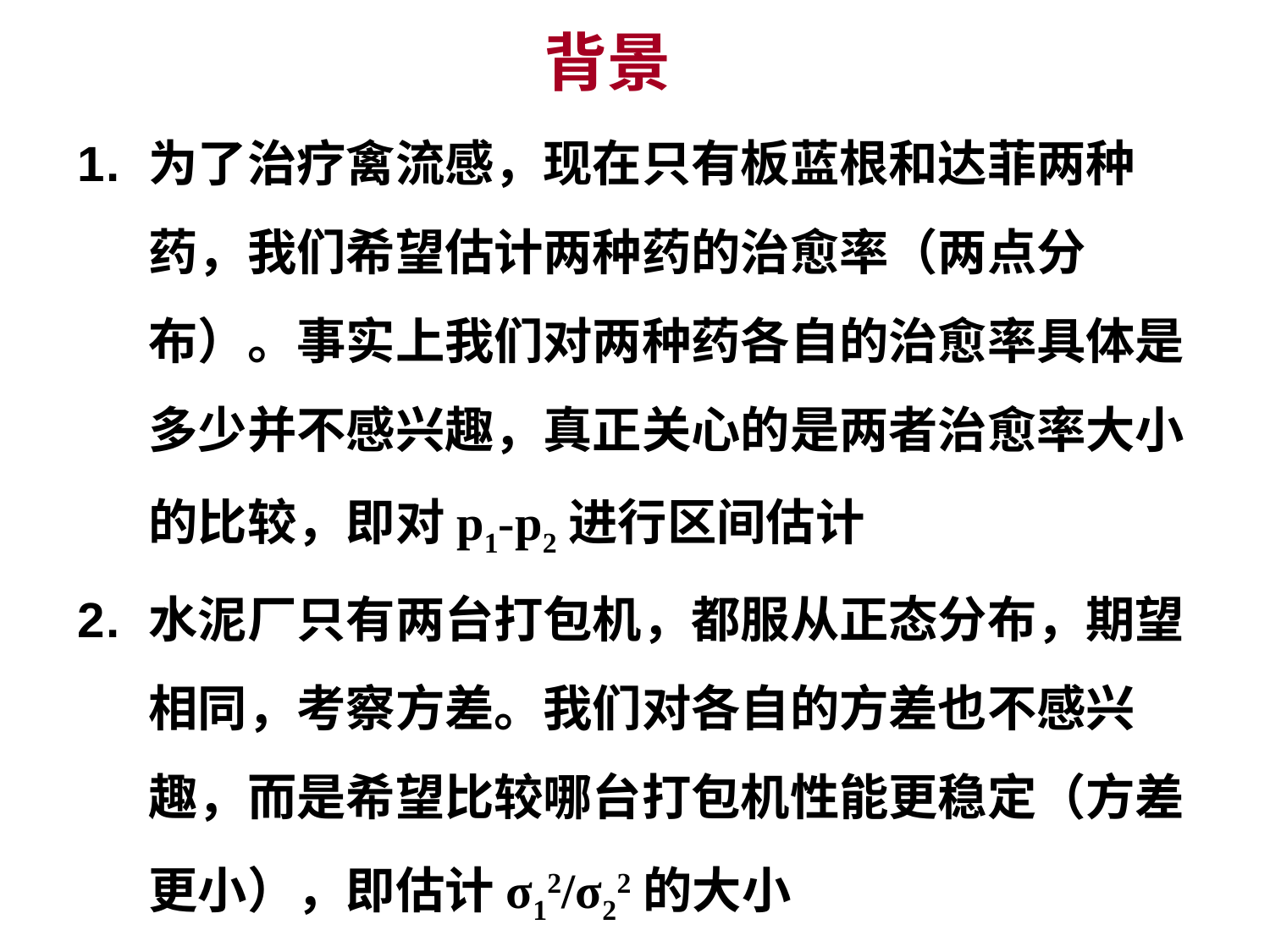

背景
为了治疗禽流感，现在只有板蓝根和达菲两种药，我们希望估计两种药的治愈率（两点分布）。事实上我们对两种药各自的治愈率具体是多少并不感兴趣，真正关心的是两者治愈率大小的比较，即对p1-p2进行区间估计
水泥厂只有两台打包机，都服从正态分布，期望相同，考察方差。我们对各自的方差也不感兴趣，而是希望比较哪台打包机性能更稳定（方差更小），即估计σ12/σ22的大小